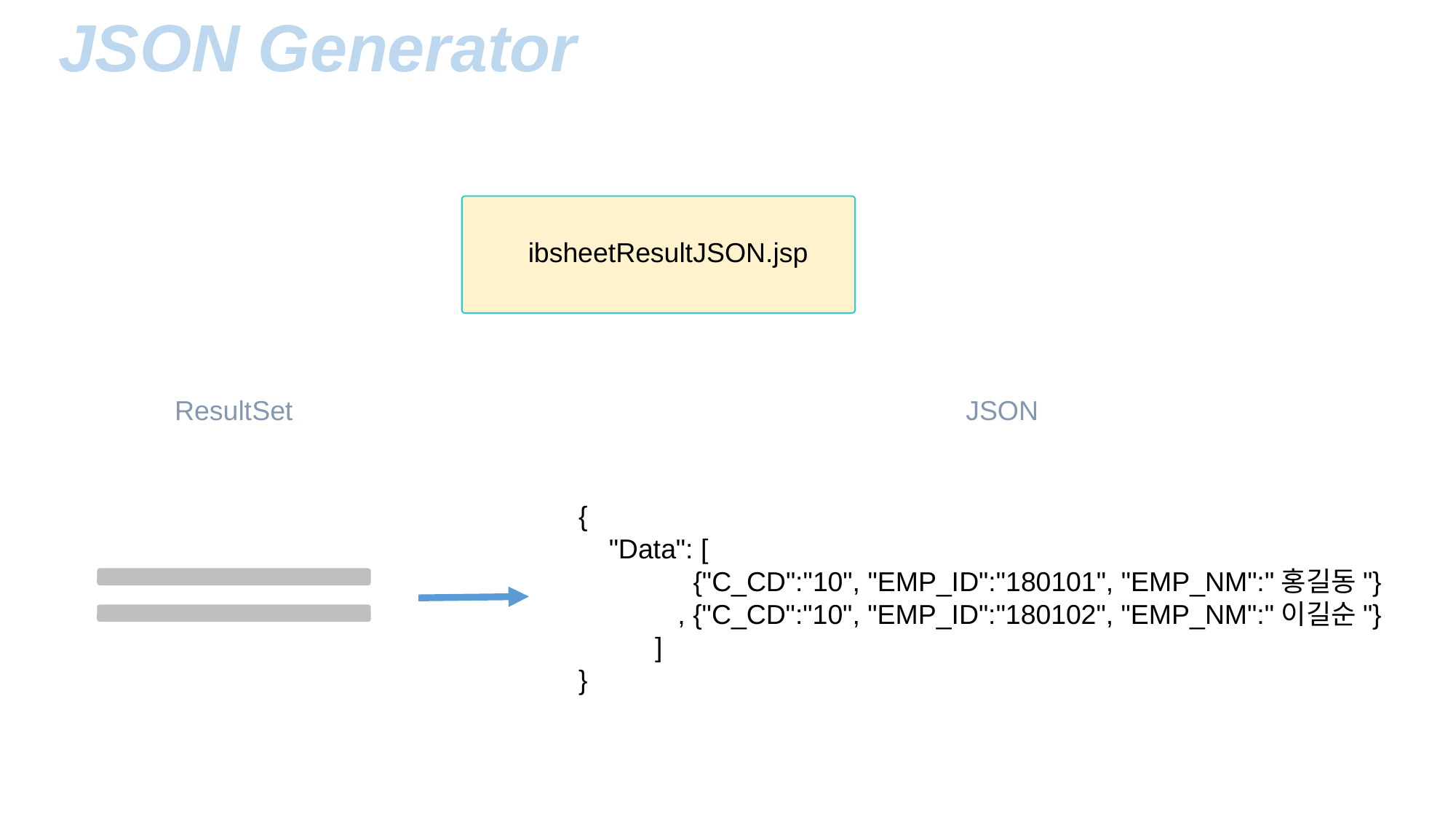

JSON Generator

ibsheetResultJSON.jsp
ResultSet
JSON
{
    "Data": [
               {"C_CD":"10", "EMP_ID":"180101", "EMP_NM":"홍길동"}
             , {"C_CD":"10", "EMP_ID":"180102", "EMP_NM":"이길순"}
          ]
}